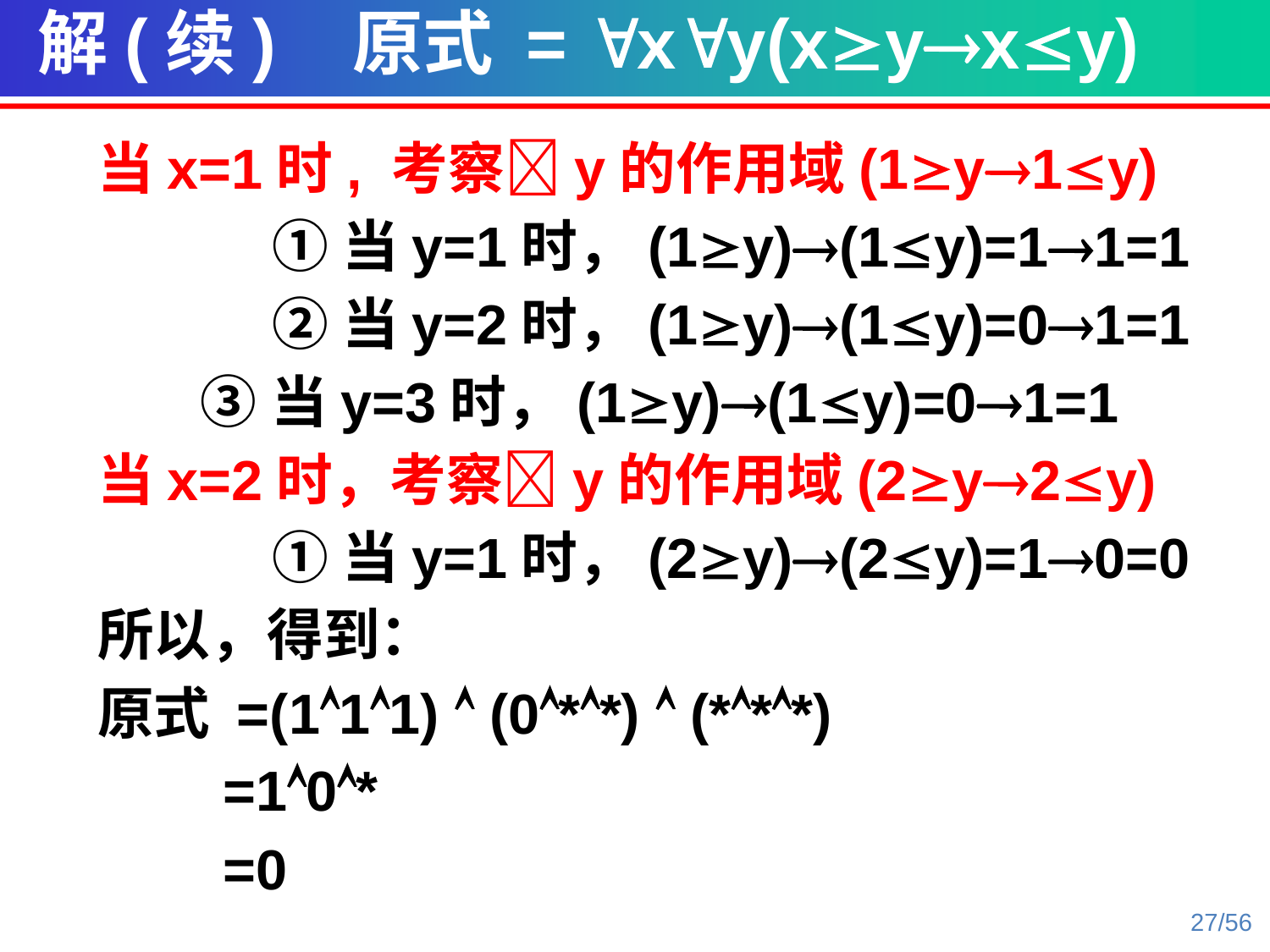

解(续)    原式 = ∀x∀y(x≥y→x≤y)
当x=1时, 考察∀y的作用域(1≥y→1≤y)
		①当y=1时，(1≥y)→(1≤y)=1→1=1
		②当y=2时，(1≥y)→(1≤y)=0→1=1
        ③当y=3时，(1≥y)→(1≤y)=0→1=1
当x=2时，考察∀y的作用域(2≥y→2≤y)
		①当y=1时，(2≥y)→(2≤y)=1→0=0
所以，得到：
原式 =(1∧1∧1) ∧ (0∧*∧*) ∧ (*∧*∧*)
        =1∧0∧*
        =0
27/56